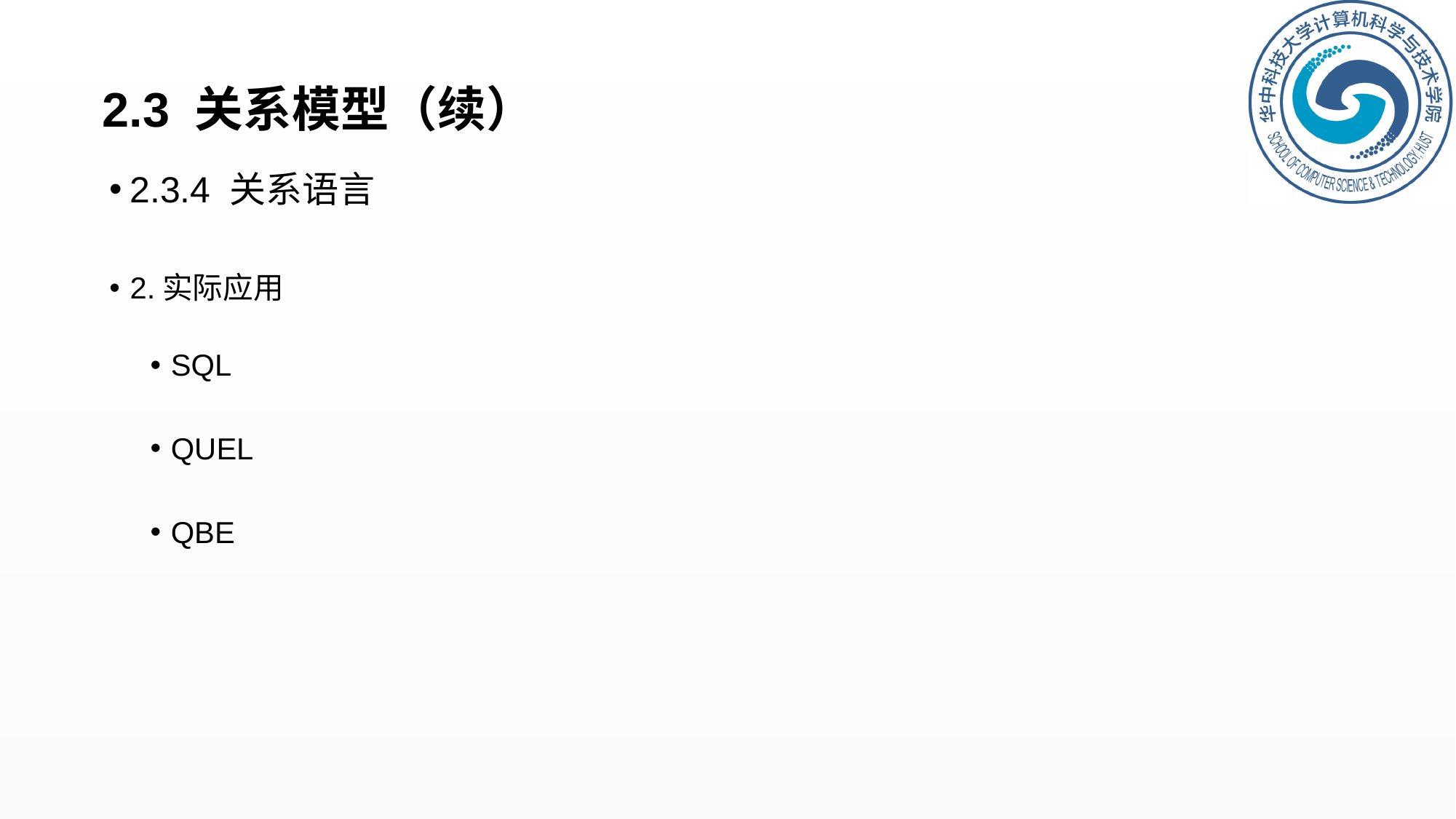

# 2.3 关系模型（续）
2.3.4 关系语言

2.实际应用

SQL

QUEL

QBE